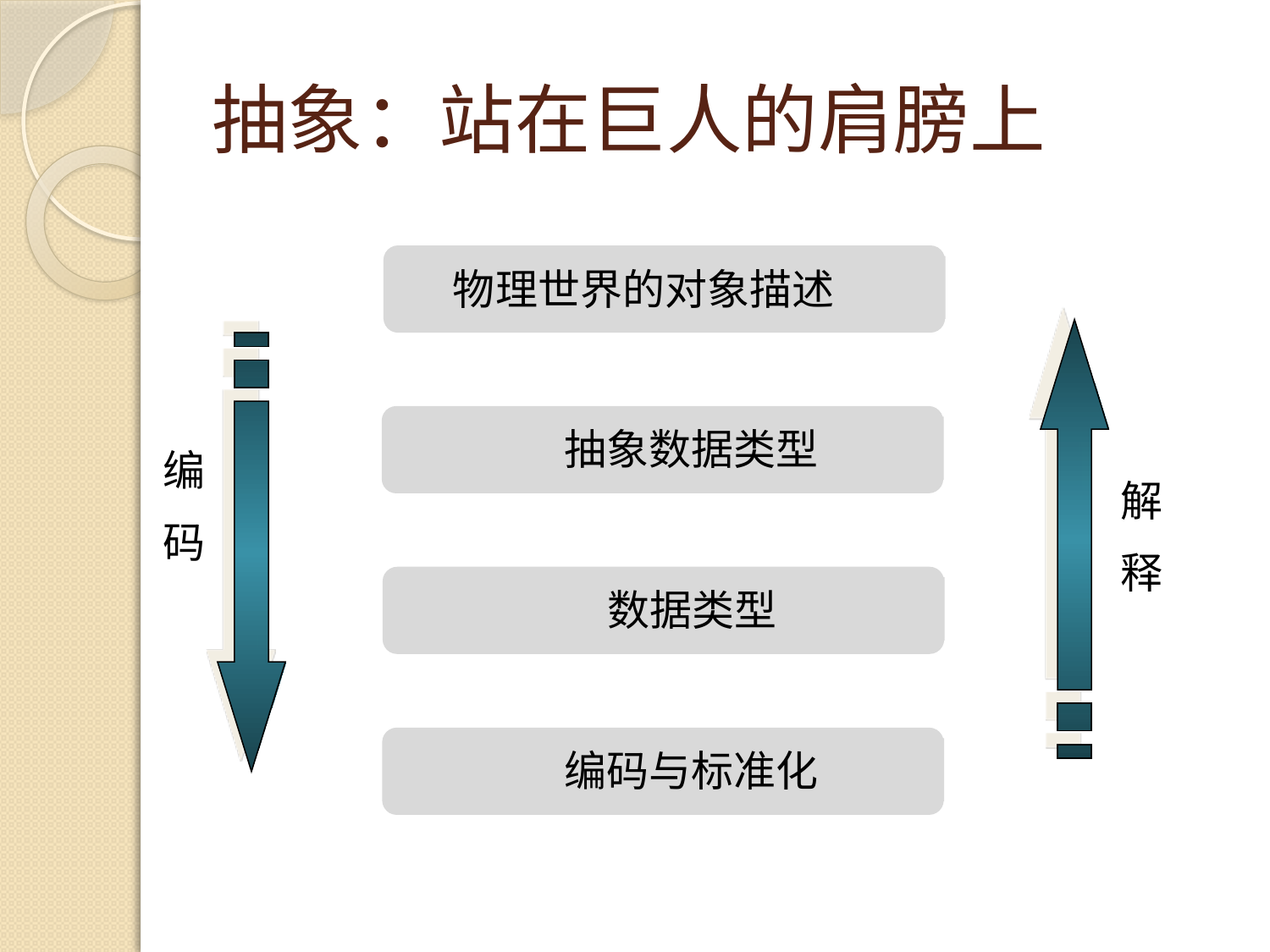

# 抽象：站在巨人的肩膀上

物理世界的对象描述

抽象数据类型
编
码
解
释

数据类型

编码与标准化